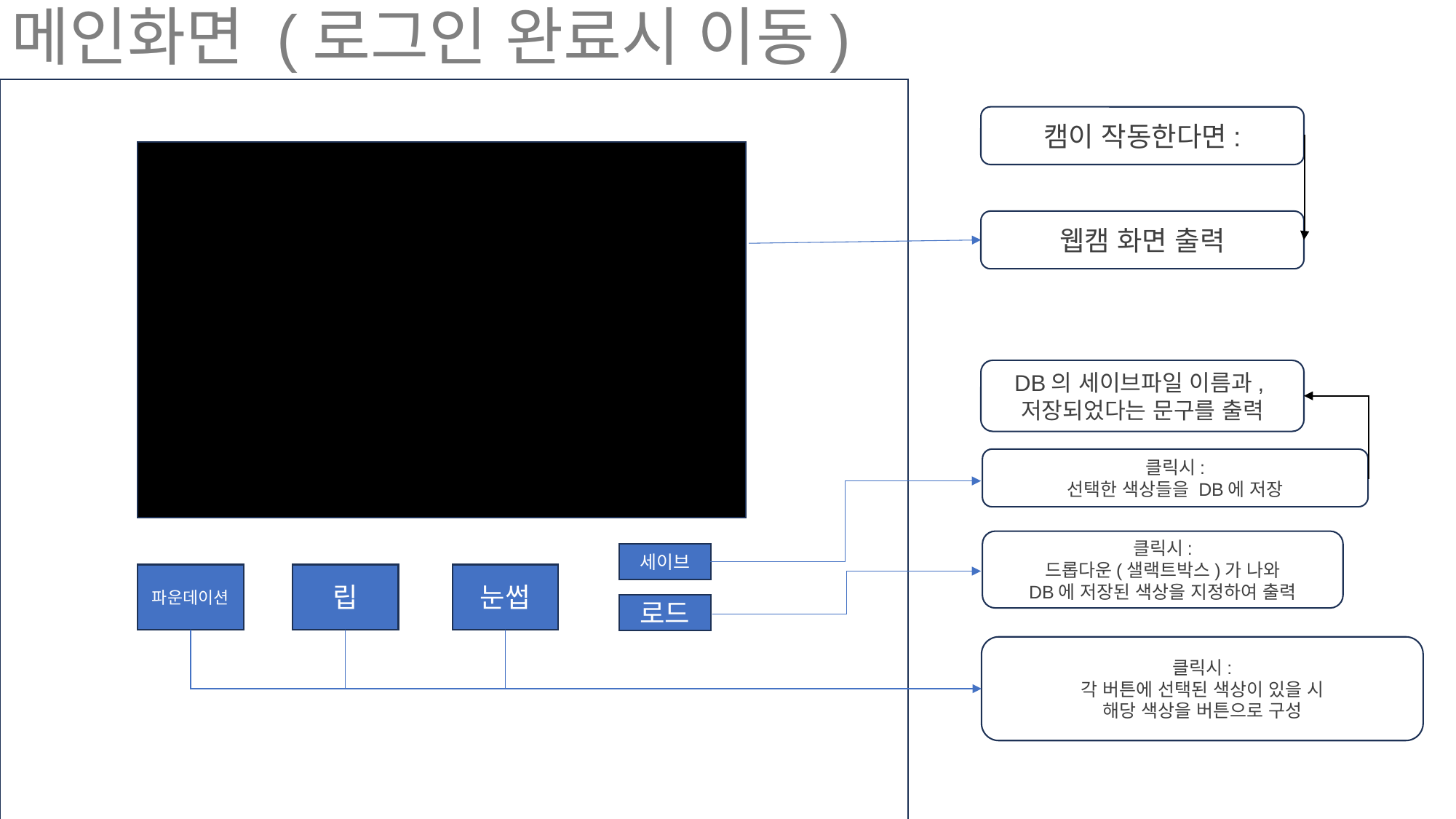

# 메인화면 (로그인 완료시 이동)

캠이 작동한다면:

웹캠 화면 출력
DB의 세이브파일 이름과,
저장되었다는 문구를 출력
클릭시:
선택한 색상들을 DB에 저장
클릭시:
드롭다운(샐랙트박스)가 나와
DB에 저장된 색상을 지정하여 출력
세이브
파운데이션
립
눈썹
로드
클릭시:
각 버튼에 선택된 색상이 있을 시
해당 색상을 버튼으로 구성